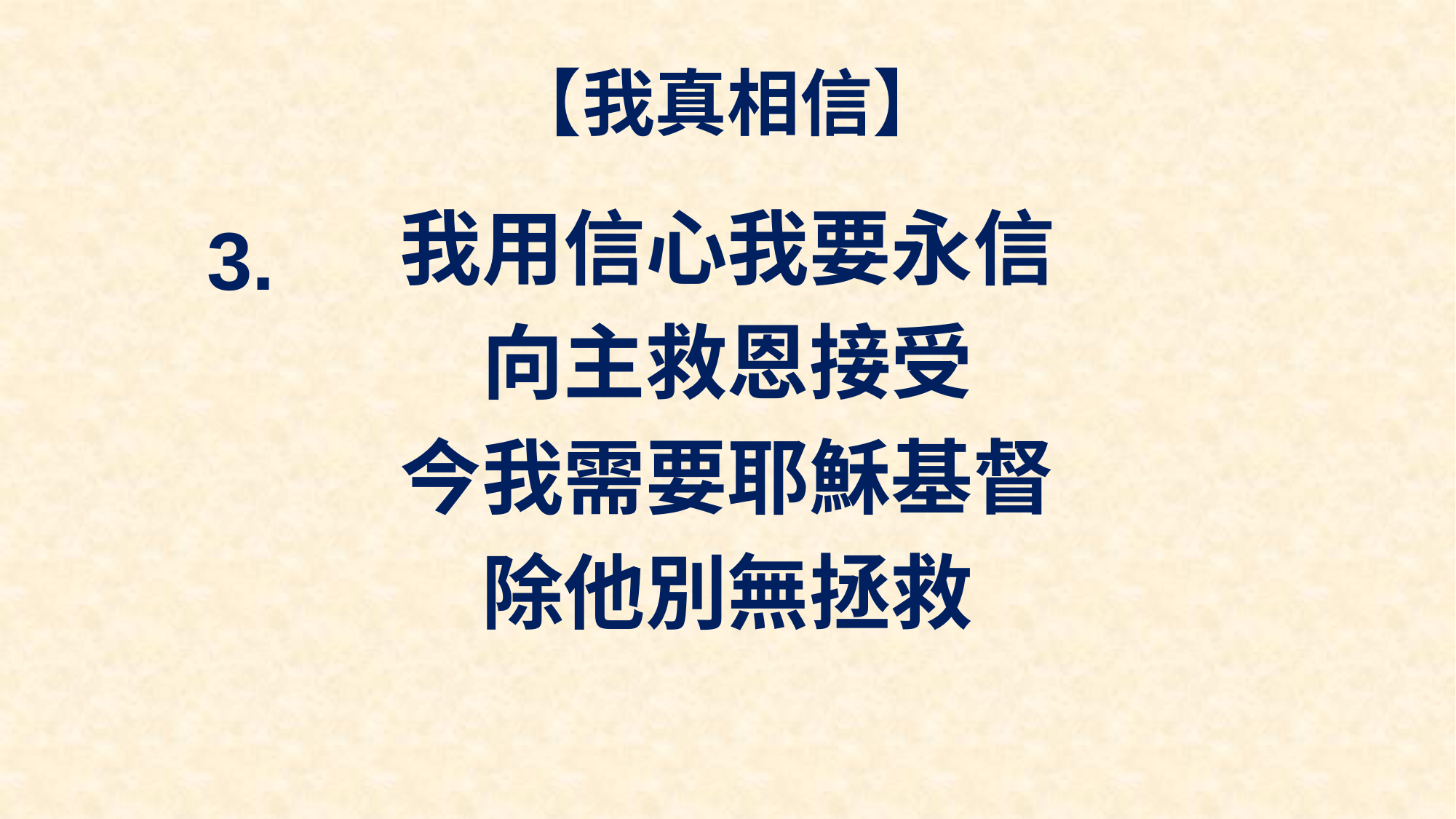

# 【我真相信】
我用信心我要永信
向主救恩接受
今我需要耶穌基督
除他別無拯救
3.